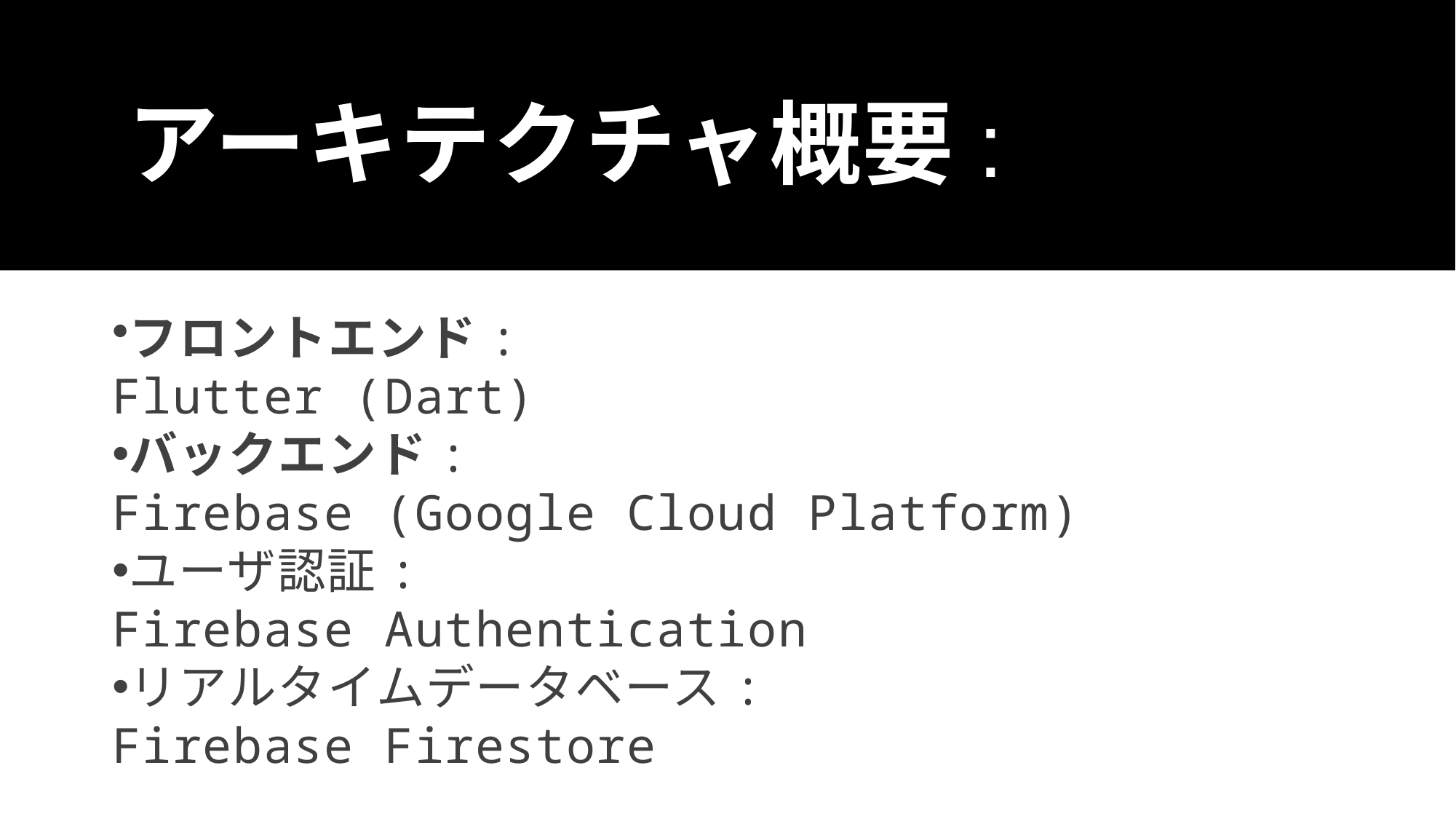

# アーキテクチャ概要:
フロントエンド:
Flutter (Dart)
バックエンド:
Firebase (Google Cloud Platform)
ユーザ認証:
Firebase Authentication
リアルタイムデータベース:
Firebase Firestore